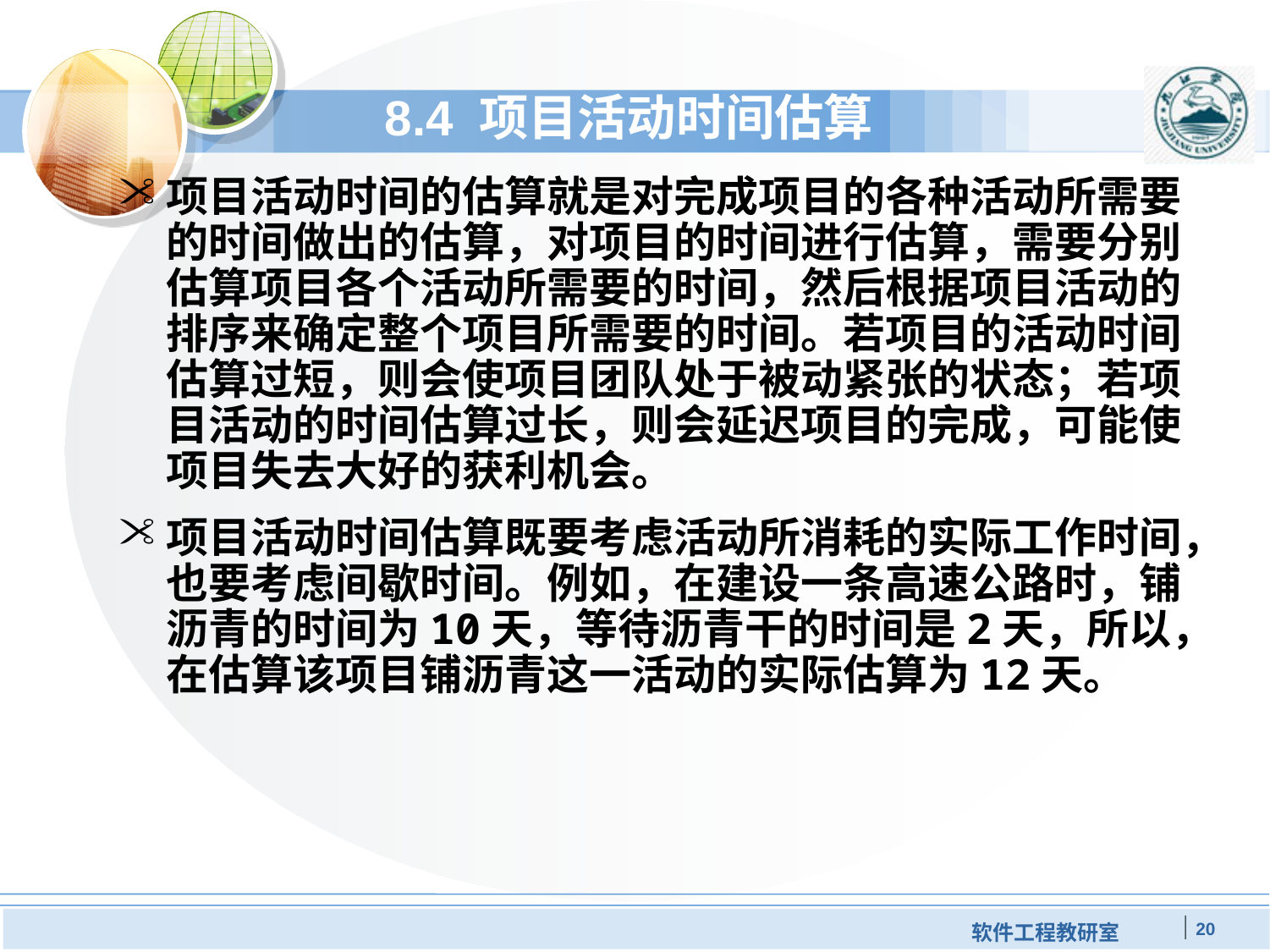

# 8.4 项目活动时间估算
项目活动时间的估算就是对完成项目的各种活动所需要的时间做出的估算，对项目的时间进行估算，需要分别估算项目各个活动所需要的时间，然后根据项目活动的排序来确定整个项目所需要的时间。若项目的活动时间估算过短，则会使项目团队处于被动紧张的状态；若项目活动的时间估算过长，则会延迟项目的完成，可能使项目失去大好的获利机会。
项目活动时间估算既要考虑活动所消耗的实际工作时间，也要考虑间歇时间。例如，在建设一条高速公路时，铺沥青的时间为10天，等待沥青干的时间是2天，所以，在估算该项目铺沥青这一活动的实际估算为12天。